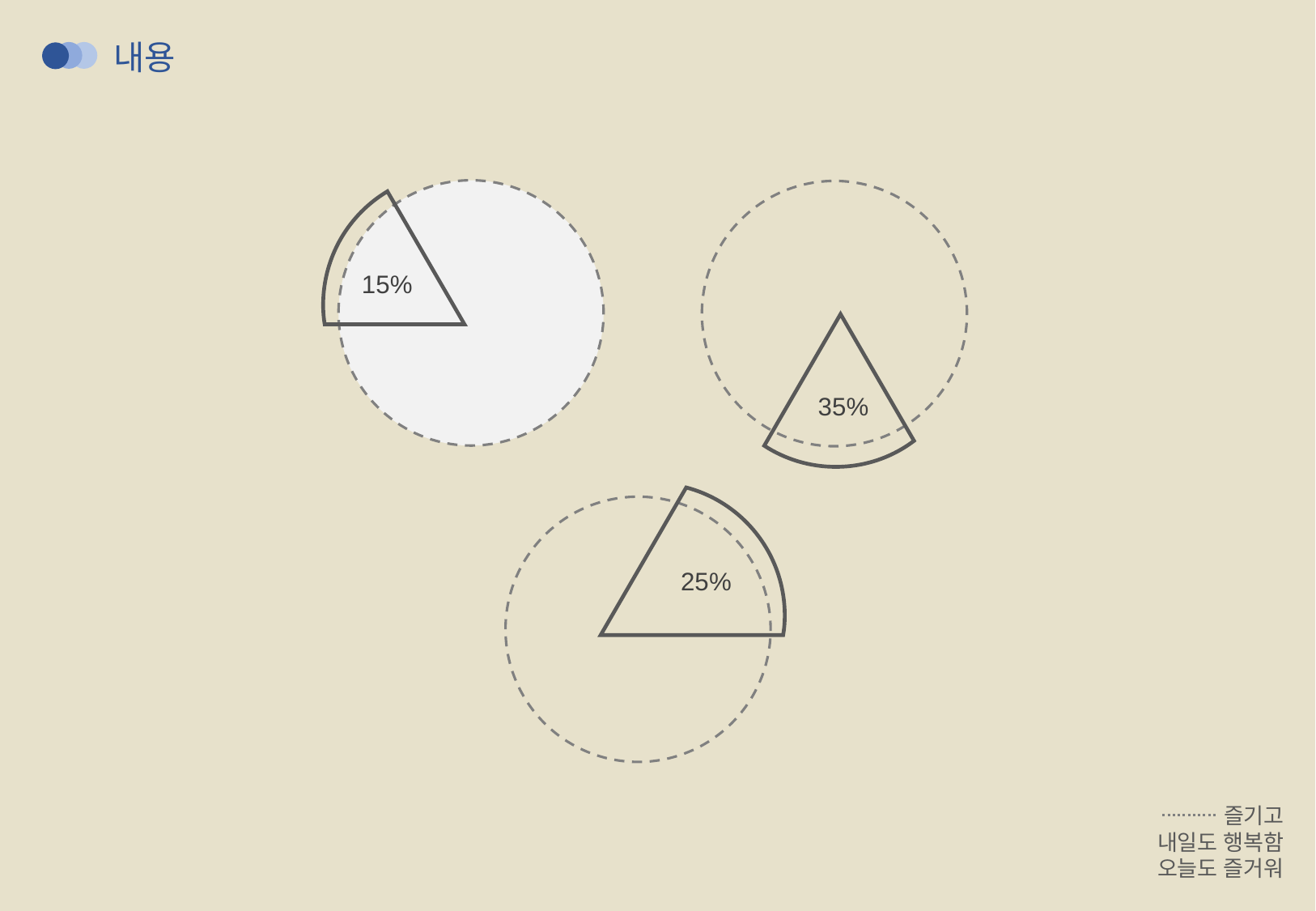

내용

15%

35%

25%
즐기고
내일도 행복함
오늘도 즐거워